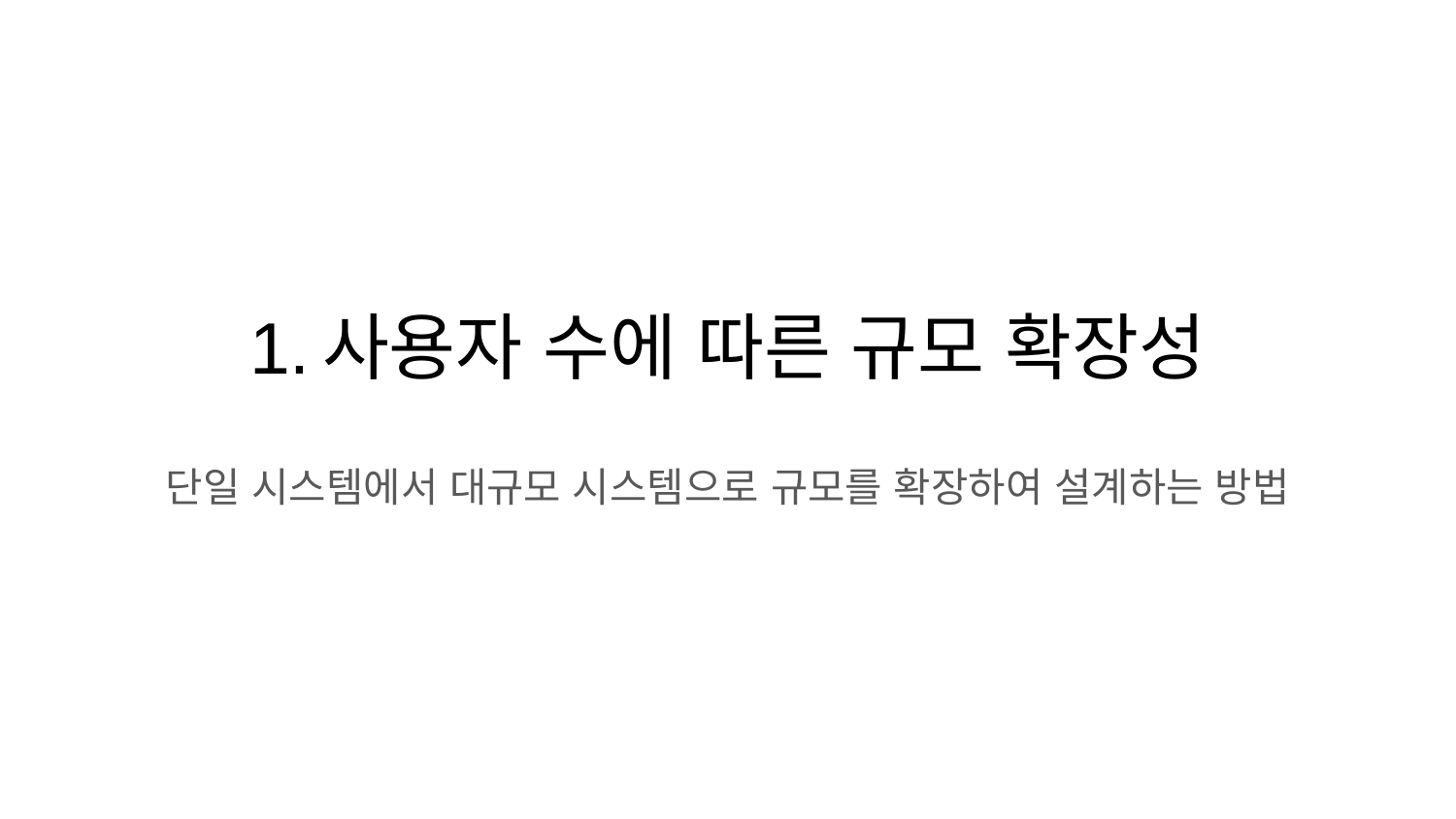

# 사용자 수에 따른 규모 확장성
단일 시스템에서 대규모 시스템으로 규모를 확장하여 설계하는 방법